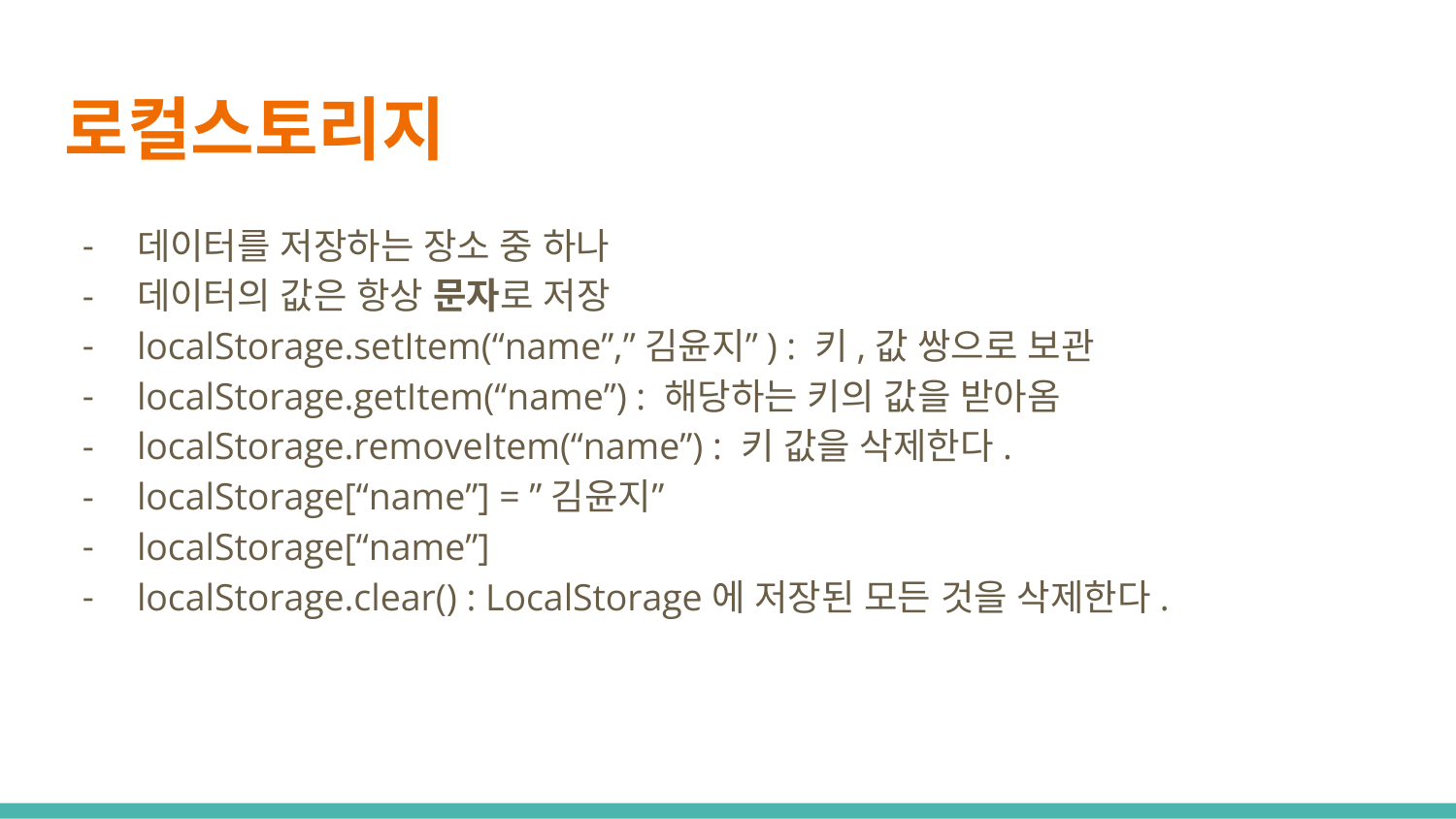

# 로컬스토리지
데이터를 저장하는 장소 중 하나
데이터의 값은 항상 문자로 저장
localStorage.setItem(“name”,”김윤지”) : 키,값 쌍으로 보관
localStorage.getItem(“name”) : 해당하는 키의 값을 받아옴
localStorage.removeItem(“name”) : 키 값을 삭제한다.
localStorage[“name”] = ”김윤지”
localStorage[“name”]
localStorage.clear() : LocalStorage에 저장된 모든 것을 삭제한다.